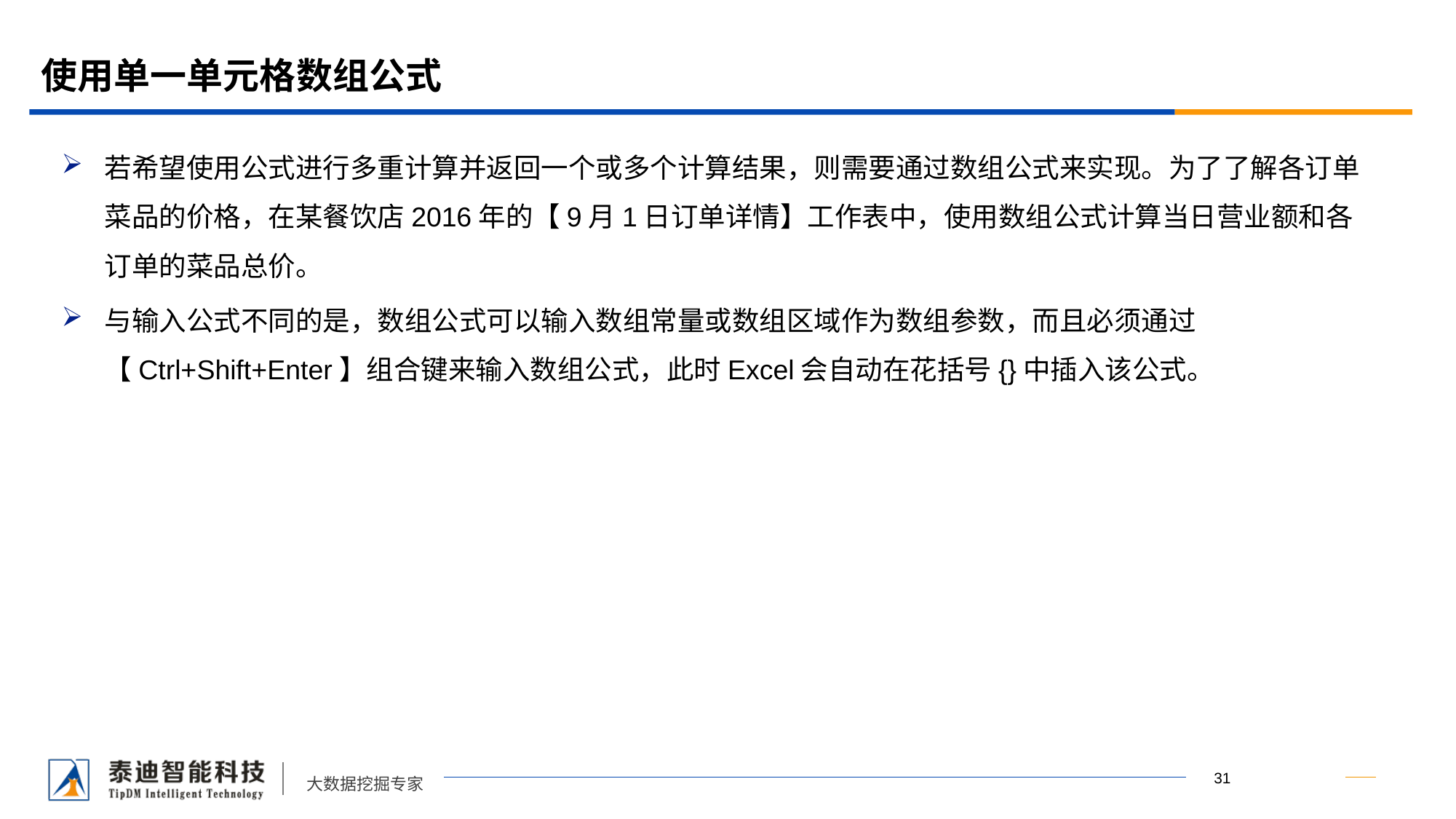

# 使用单一单元格数组公式
若希望使用公式进行多重计算并返回一个或多个计算结果，则需要通过数组公式来实现。为了了解各订单菜品的价格，在某餐饮店2016年的【9月1日订单详情】工作表中，使用数组公式计算当日营业额和各订单的菜品总价。
与输入公式不同的是，数组公式可以输入数组常量或数组区域作为数组参数，而且必须通过【Ctrl+Shift+Enter】组合键来输入数组公式，此时Excel会自动在花括号{}中插入该公式。